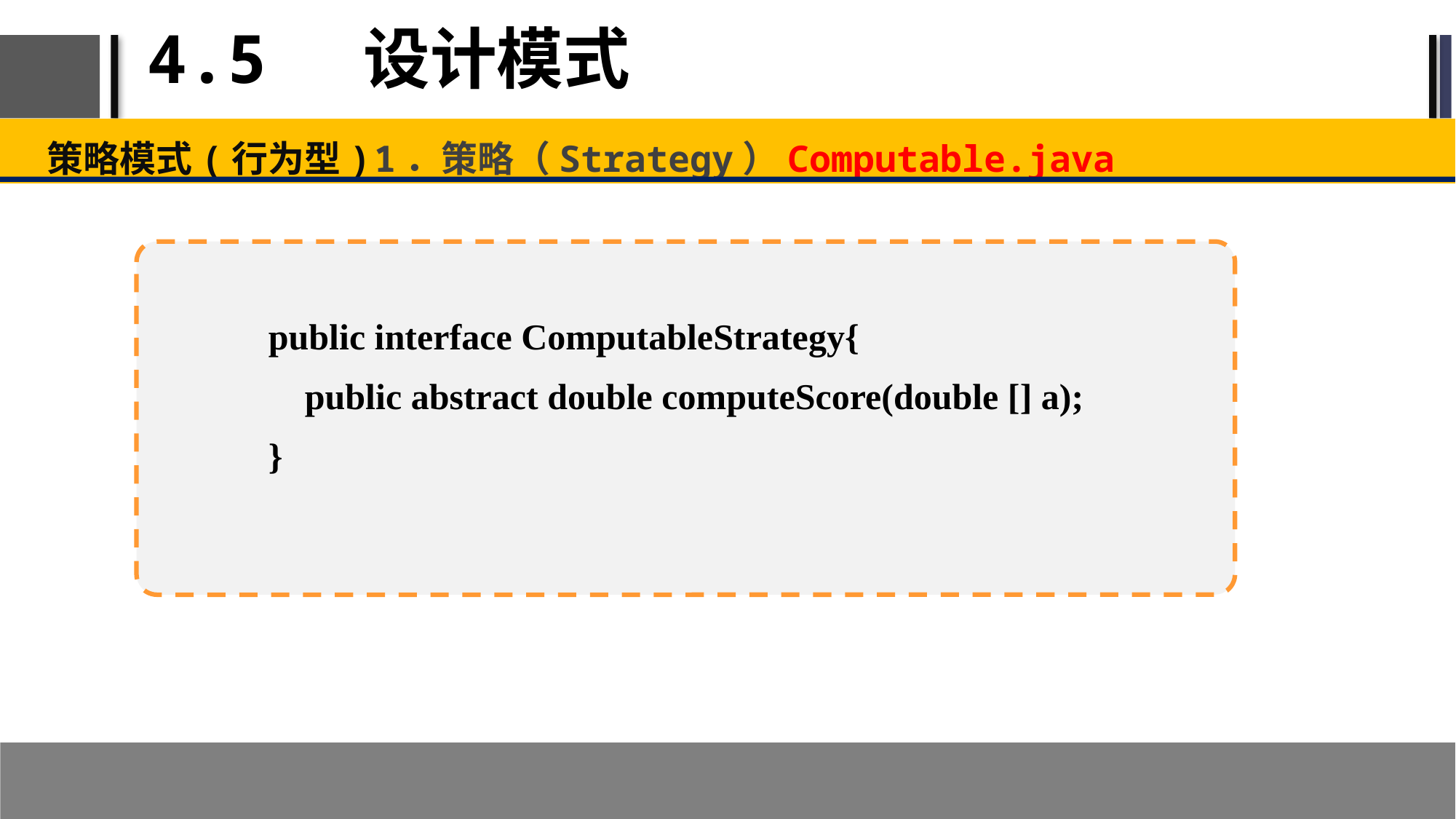

# 4.5  设计模式

策略模式(行为型)	1．策略（Strategy）Computable.java

public interface ComputableStrategy{
    public abstract double computeScore(double [] a);
}